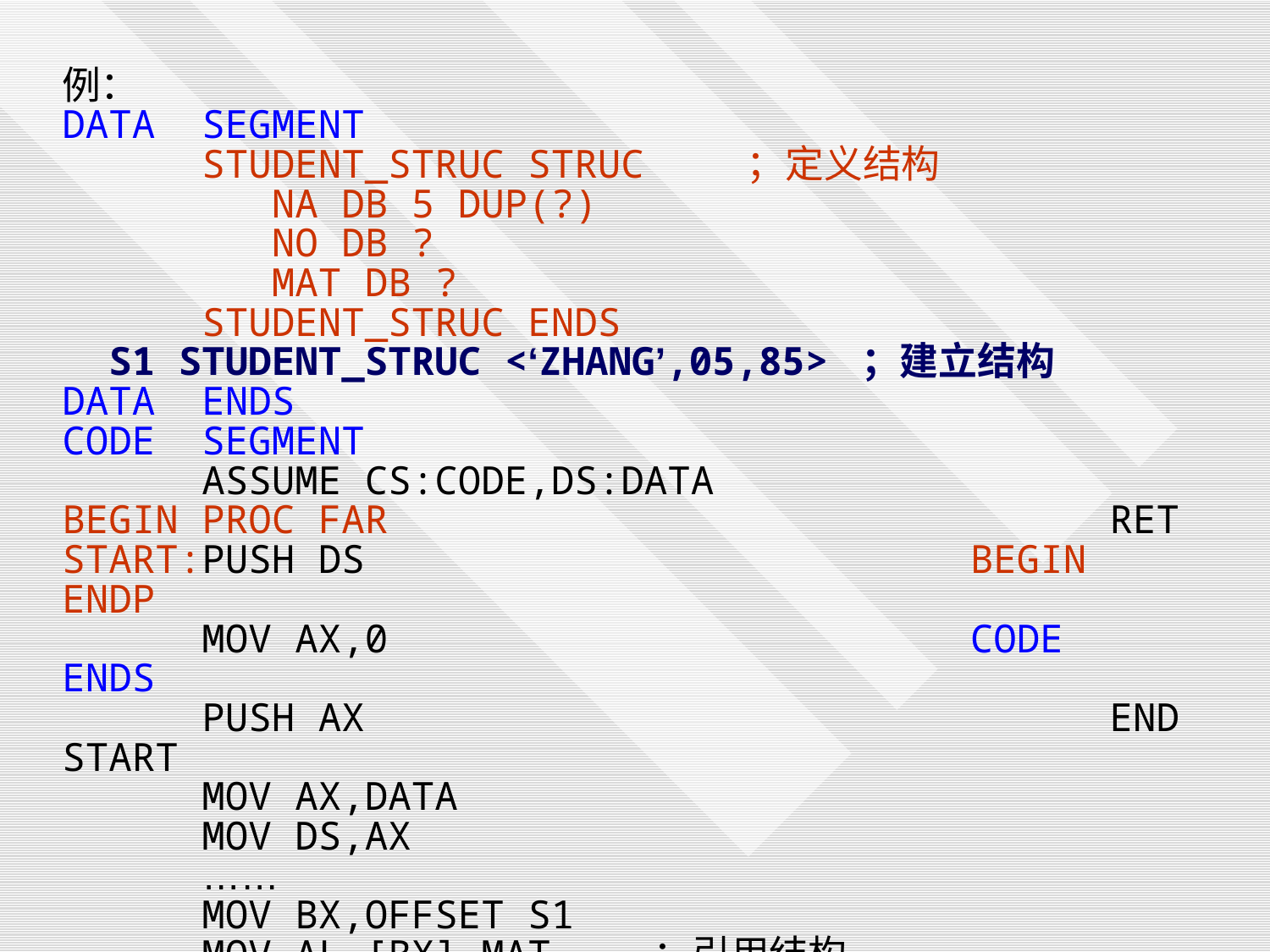

例：
DATA  SEGMENT
      STUDENT_STRUC STRUC    ；定义结构
         NA DB 5 DUP(?)
         NO DB ?
         MAT DB ?
      STUDENT_STRUC ENDS
  S1 STUDENT_STRUC <‘ZHANG’,05,85> ；建立结构
DATA  ENDS
CODE  SEGMENT
      ASSUME CS:CODE,DS:DATA
BEGIN PROC FAR                               RET
START:PUSH DS                          BEGIN ENDP
      MOV AX,0                         CODE  ENDS
      PUSH AX                                END START
      MOV AX,DATA
      MOV DS,AX
      ……
      MOV BX,OFFSET S1
      MOV AL,[BX].MAT    ；引用结构
      ……